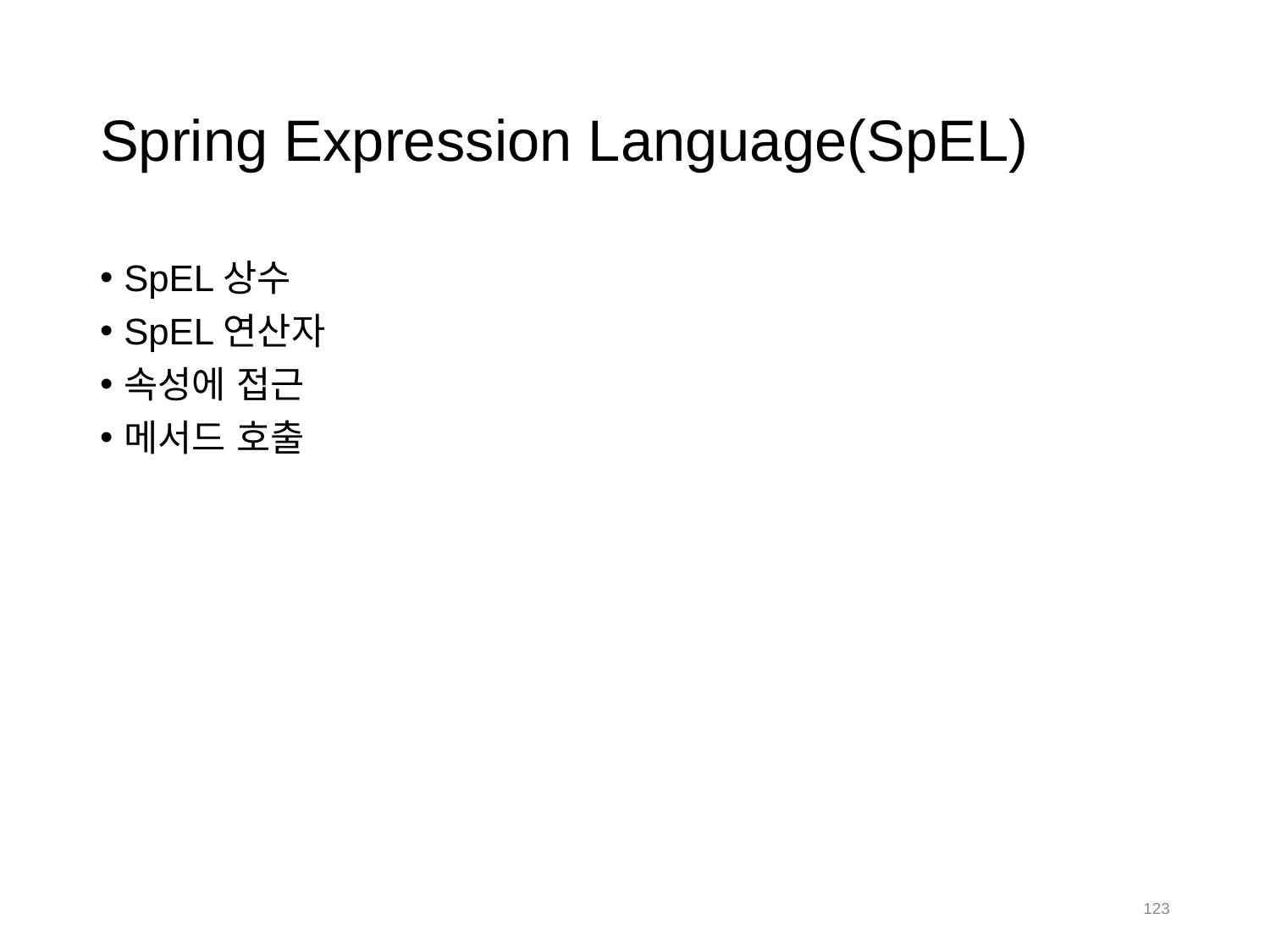

# Spring Expression Language(SpEL)
SpEL상수
SpEL연산자
속성에 접근
메서드 호출
123